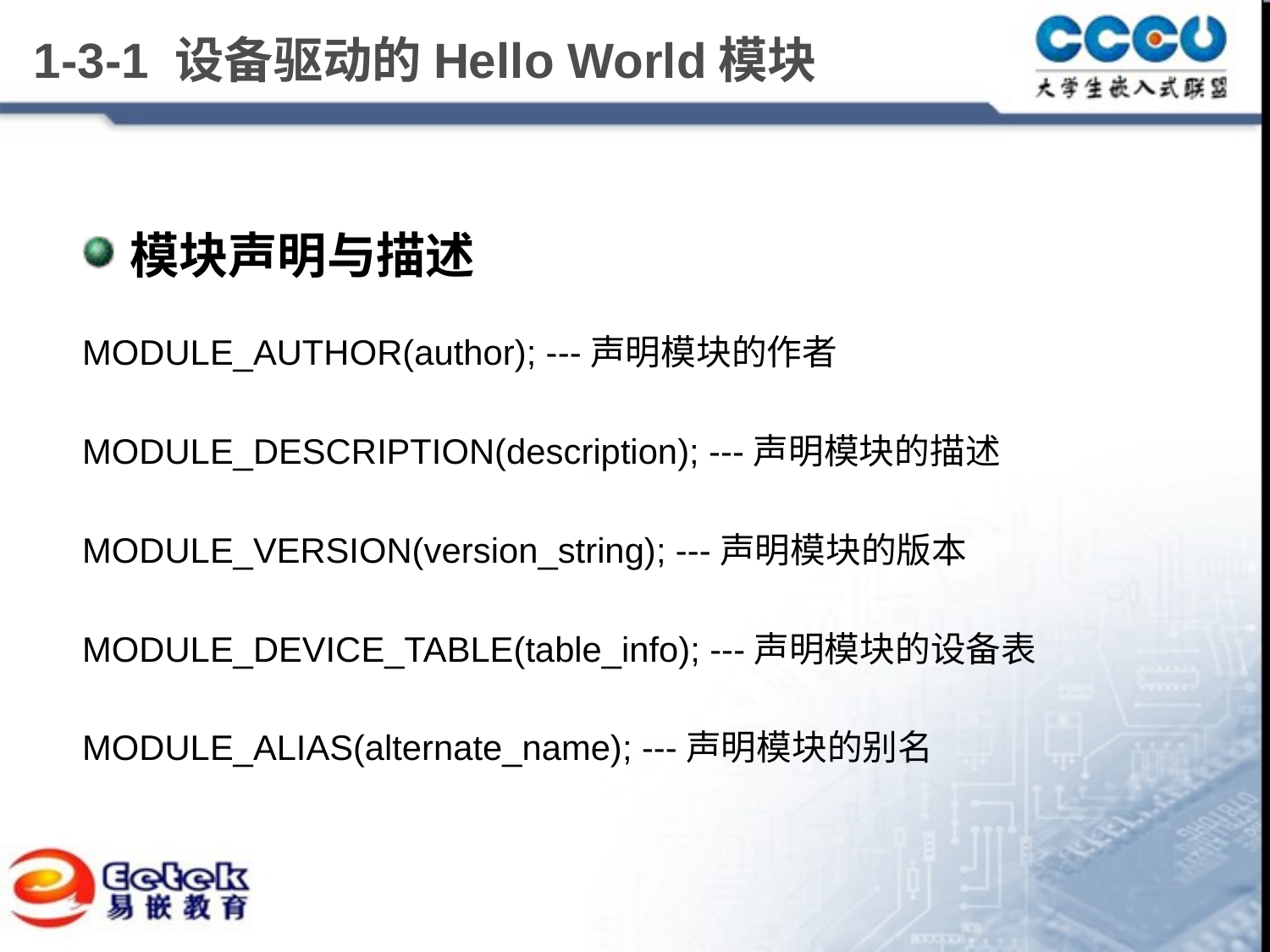

# 1-3-1 设备驱动的Hello World模块
模块声明与描述

MODULE_AUTHOR(author); ---声明模块的作者

MODULE_DESCRIPTION(description); ---声明模块的描述

MODULE_VERSION(version_string); ---声明模块的版本

MODULE_DEVICE_TABLE(table_info); ---声明模块的设备表

MODULE_ALIAS(alternate_name); ---声明模块的别名